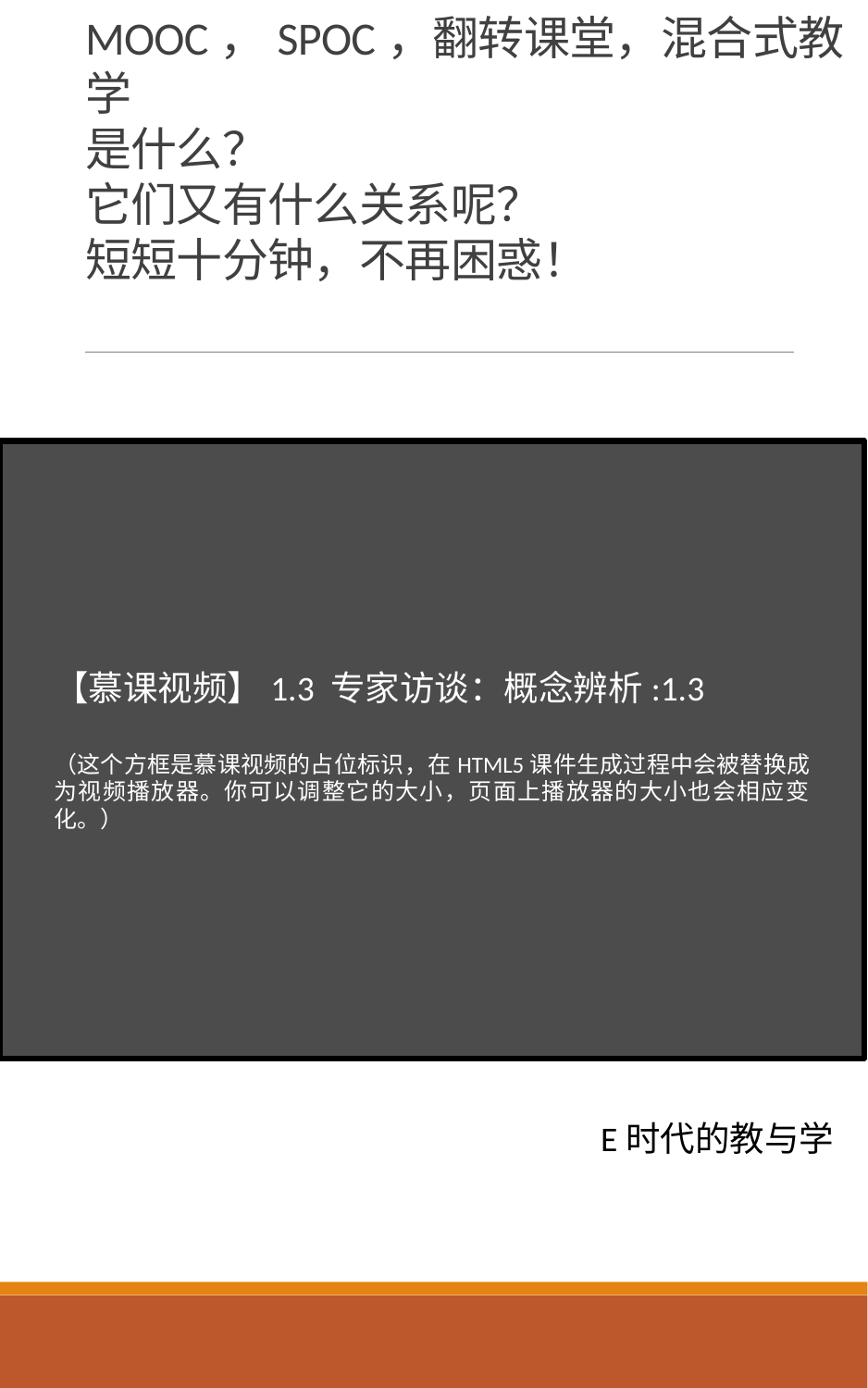

# MOOC，SPOC，翻转课堂，混合式教学 是什么？ 它们又有什么关系呢？ 短短十分钟，不再困惑！
【慕课视频】1.3 专家访谈：概念辨析:1.3

（这个方框是慕课视频的占位标识，在HTML5课件生成过程中会被替换成为视频播放器。你可以调整它的大小，页面上播放器的大小也会相应变化。）
E时代的教与学